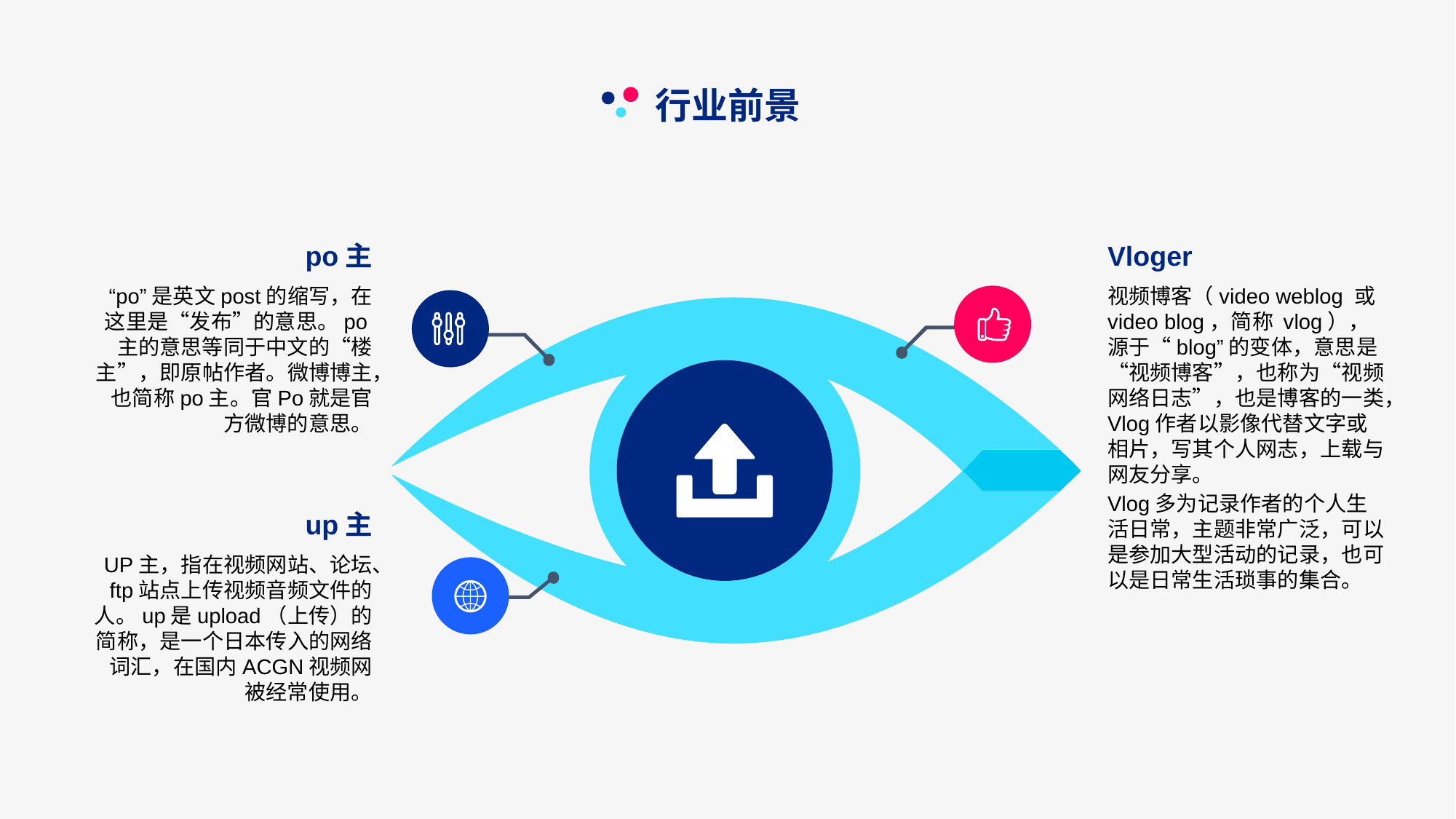

行业前景

po主
Vloger
“po”是英文post的缩写，在这里是“发布”的意思。po主的意思等同于中文的“楼主”，即原帖作者。微博博主，也简称po主。官Po就是官方微博的意思。
视频博客（video weblog 或 video blog，简称 vlog），源于“blog”的变体，意思是“视频博客”，也称为“视频网络日志”，也是博客的一类，Vlog作者以影像代替文字或相片，写其个人网志，上载与网友分享。
Vlog多为记录作者的个人生活日常，主题非常广泛，可以是参加大型活动的记录，也可以是日常生活琐事的集合。

up主
UP主，指在视频网站、论坛、ftp站点上传视频音频文件的人。up是upload（上传）的简称，是一个日本传入的网络词汇，在国内ACGN视频网被经常使用。